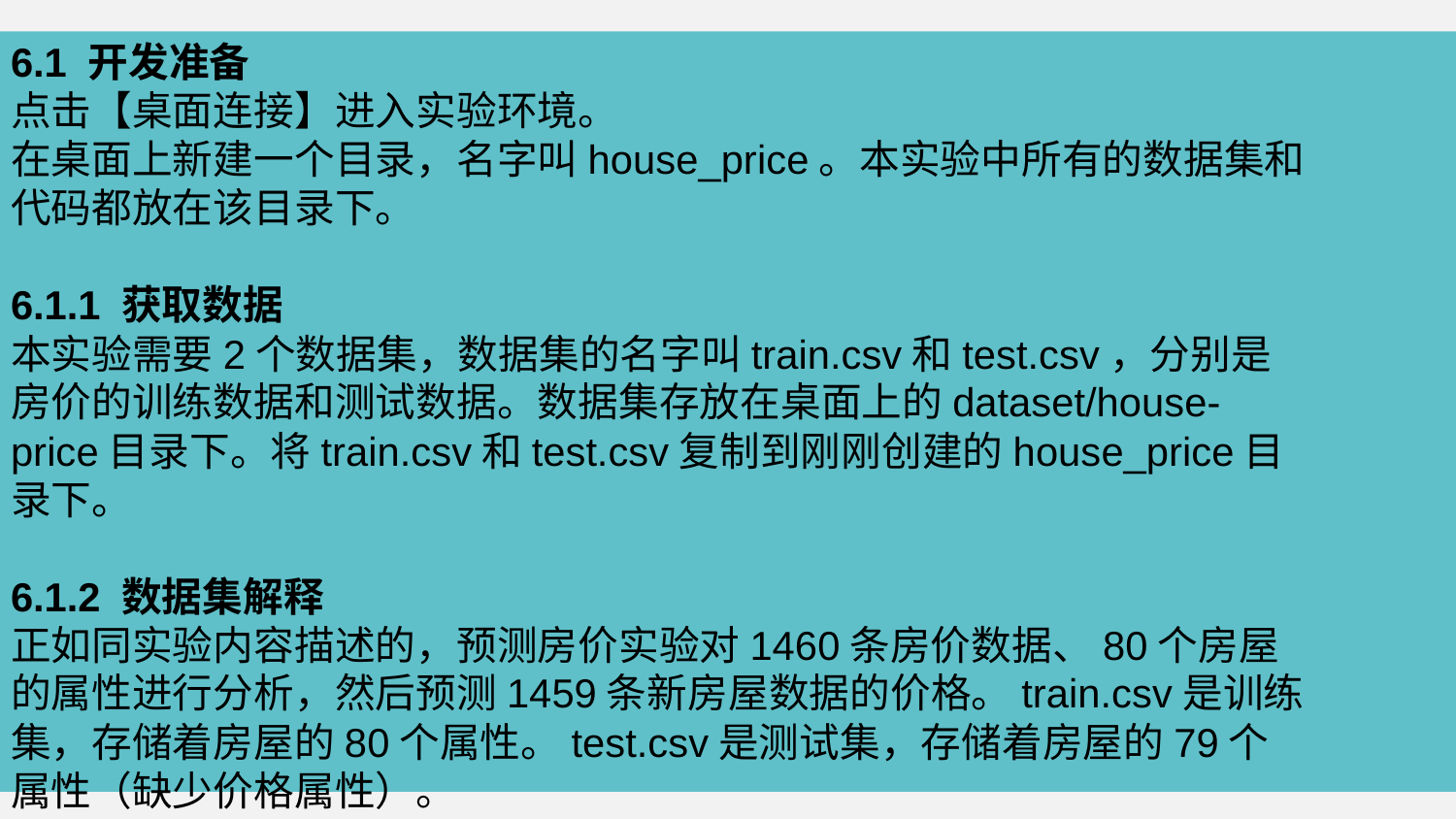

6.1 开发准备
点击【桌面连接】进入实验环境。
在桌面上新建一个目录，名字叫house_price。本实验中所有的数据集和代码都放在该目录下。

6.1.1 获取数据
本实验需要2个数据集，数据集的名字叫train.csv和test.csv，分别是房价的训练数据和测试数据。数据集存放在桌面上的dataset/house-price目录下。将train.csv和test.csv复制到刚刚创建的house_price目录下。

6.1.2 数据集解释
正如同实验内容描述的，预测房价实验对1460条房价数据、80个房屋的属性进行分析，然后预测1459条新房屋数据的价格。train.csv是训练集，存储着房屋的80个属性。test.csv是测试集，存储着房屋的79个属性（缺少价格属性）。